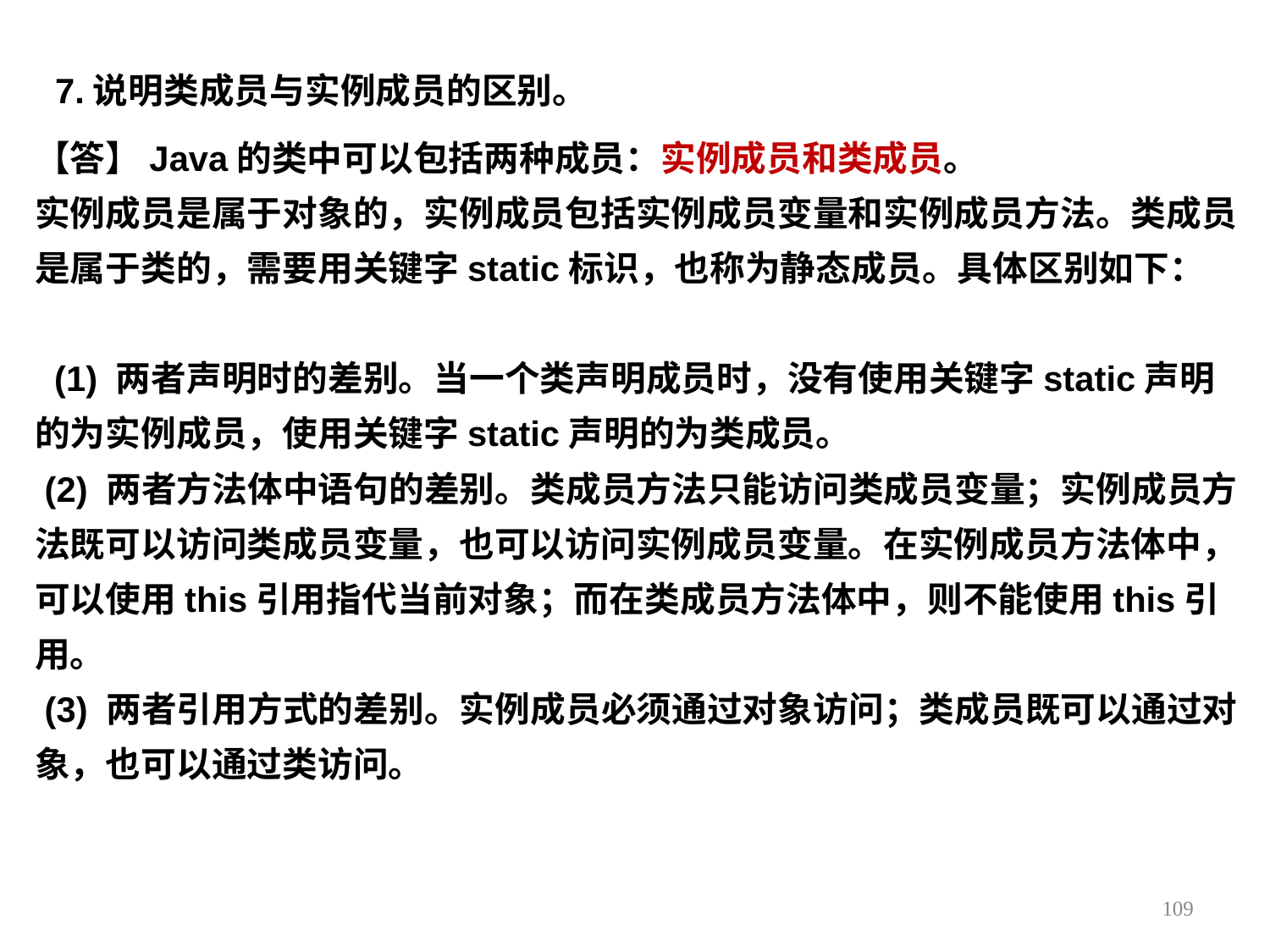

7.说明类成员与实例成员的区别。
【答】Java的类中可以包括两种成员：实例成员和类成员。
实例成员是属于对象的，实例成员包括实例成员变量和实例成员方法。类成员是属于类的，需要用关键字static标识，也称为静态成员。具体区别如下：

  (1) 两者声明时的差别。当一个类声明成员时，没有使用关键字static声明的为实例成员，使用关键字static声明的为类成员。
 (2) 两者方法体中语句的差别。类成员方法只能访问类成员变量；实例成员方法既可以访问类成员变量，也可以访问实例成员变量。在实例成员方法体中，可以使用this引用指代当前对象；而在类成员方法体中，则不能使用this引用。
 (3) 两者引用方式的差别。实例成员必须通过对象访问；类成员既可以通过对象，也可以通过类访问。
109